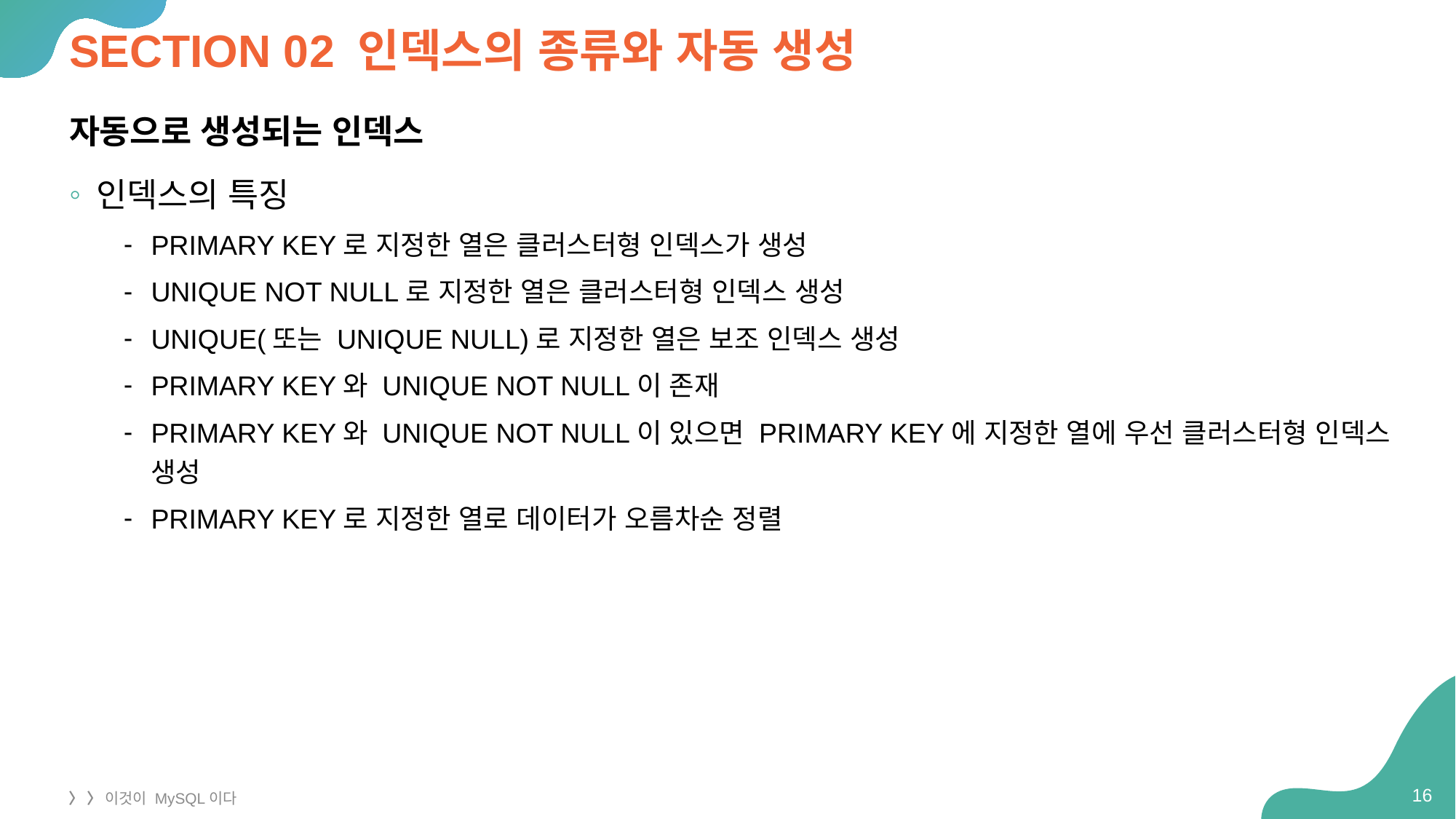

# SECTION 02 인덱스의 종류와 자동 생성
자동으로 생성되는 인덱스
인덱스의 특징
PRIMARY KEY로 지정한 열은 클러스터형 인덱스가 생성
UNIQUE NOT NULL로 지정한 열은 클러스터형 인덱스 생성
UNIQUE(또는 UNIQUE NULL)로 지정한 열은 보조 인덱스 생성
PRIMARY KEY와 UNIQUE NOT NULL이 존재
PRIMARY KEY와 UNIQUE NOT NULL이 있으면 PRIMARY KEY에 지정한 열에 우선 클러스터형 인덱스 생성
PRIMARY KEY로 지정한 열로 데이터가 오름차순 정렬

16
〉 〉 이것이 MySQL이다